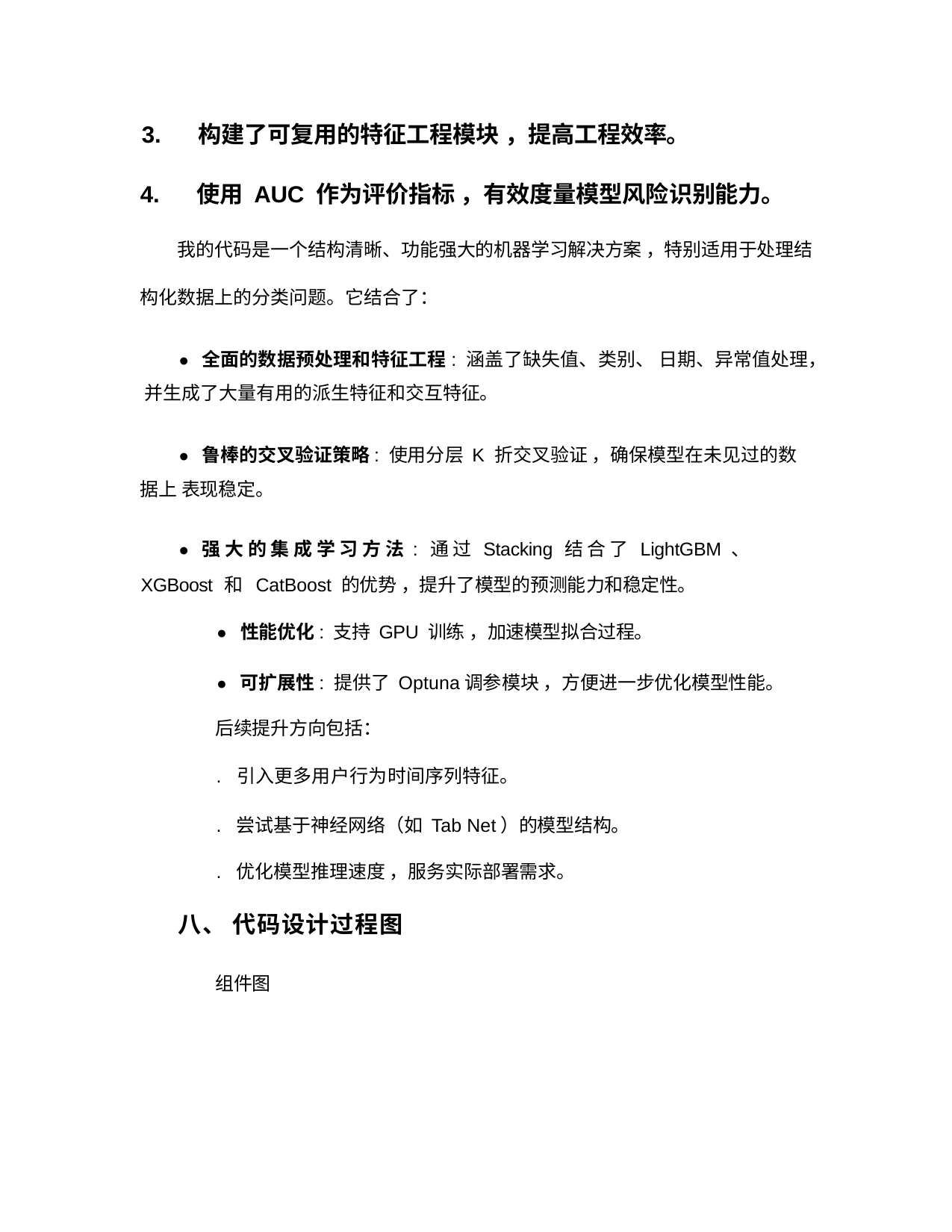

3.     构建了可复用的特征工程模块 ，提高工程效率。

4.     使用 AUC 作为评价指标 ，有效度量模型风险识别能力。
我的代码是一个结构清晰、功能强大的机器学习解决方案 ，特别适用于处理结 构化数据上的分类问题。它结合了：

● 全面的数据预处理和特征工程: 涵盖了缺失值、类别、 日期、异常值处理， 并生成了大量有用的派生特征和交互特征。

● 鲁棒的交叉验证策略: 使用分层 K 折交叉验证 ，确保模型在未见过的数据上 表现稳定。

● 强 大 的 集 成 学 习 方 法 : 通 过 Stacking 结 合 了 LightGBM 、 XGBoost 和  CatBoost 的优势 ，提升了模型的预测能力和稳定性。

● 性能优化: 支持 GPU 训练 ，加速模型拟合过程。

● 可扩展性: 提供了 Optuna调参模块 ，方便进一步优化模型性能。

后续提升方向包括：

.  引入更多用户行为时间序列特征。

.  尝试基于神经网络（如 Tab Net）的模型结构。

. 优化模型推理速度 ，服务实际部署需求。

八、 代码设计过程图

组件图